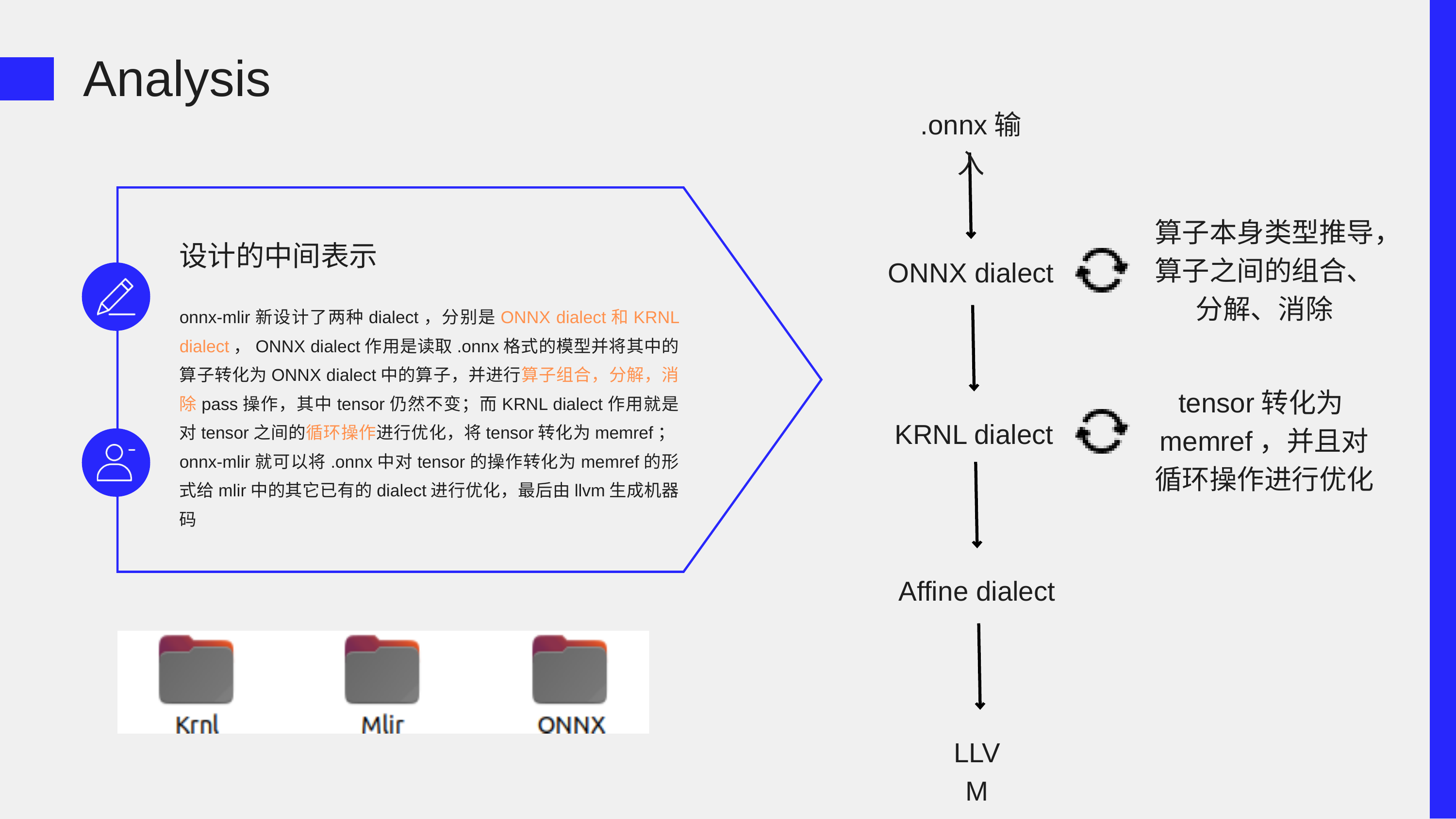

Analysis

.onnx输入

算子本身类型推导，算子之间的组合、分解、消除
设计的中间表示

ONNX dialect

onnx-mlir新设计了两种dialect，分别是ONNX dialect和KRNL dialect，ONNX dialect作用是读取.onnx格式的模型并将其中的算子转化为ONNX dialect中的算子，并进行算子组合，分解，消除pass操作，其中tensor仍然不变；而KRNL dialect作用就是对tensor之间的循环操作进行优化，将tensor转化为memref；onnx-mlir就可以将.onnx中对tensor的操作转化为memref的形式给mlir中的其它已有的dialect进行优化，最后由llvm生成机器码

tensor转化为memref，并且对循环操作进行优化

KRNL dialect

Affine dialect

LLVM